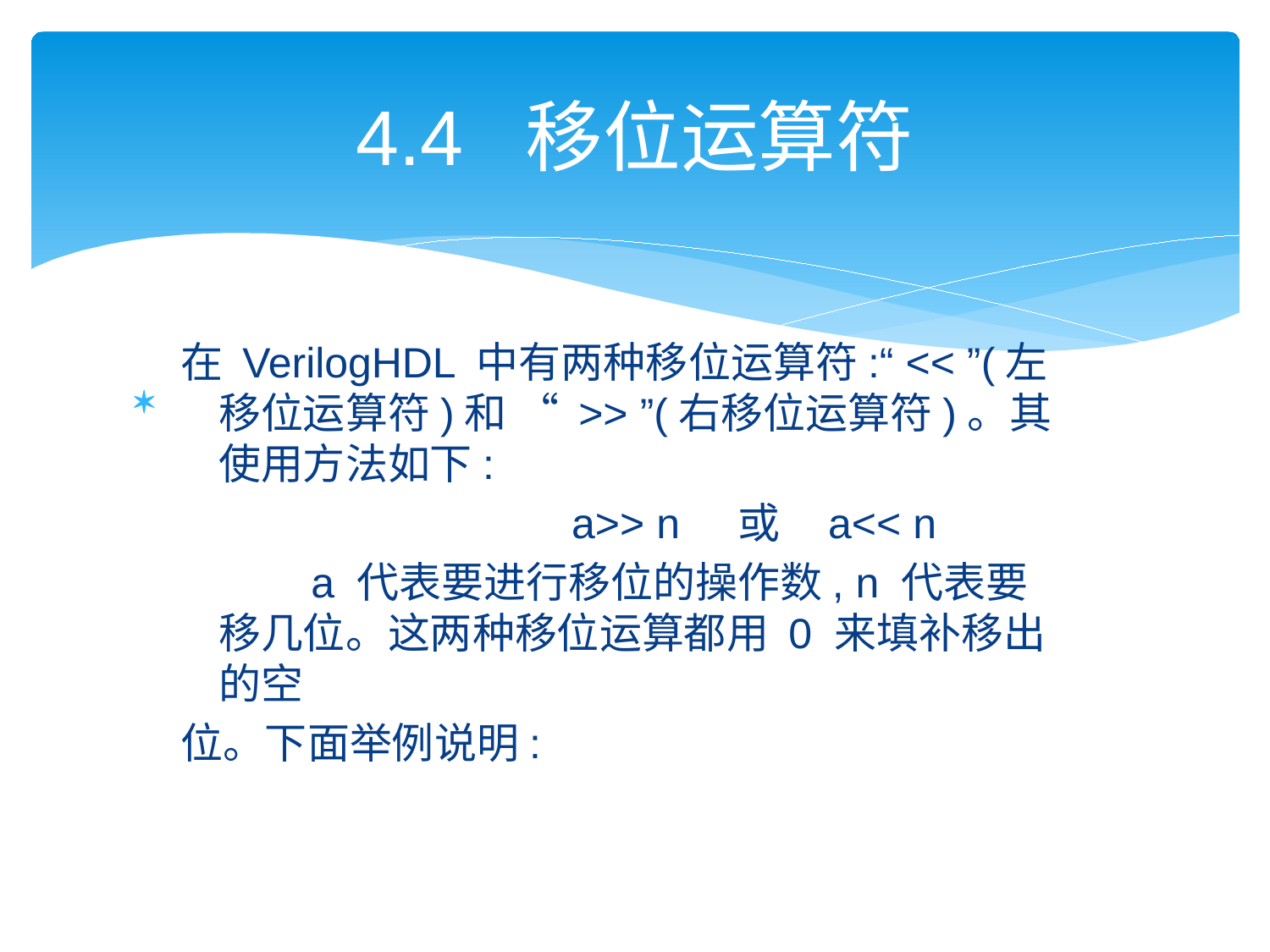

# 4.4  移位运算符
在 VerilogHDL 中有两种移位运算符:“ << ”(左移位运算符)和 “ >> ”(右移位运算符)。其使用方法如下:
                                 a>> n    或    a<< n
           a 代表要进行移位的操作数, n 代表要移几位。这两种移位运算都用 0 来填补移出的空
位。下面举例说明: